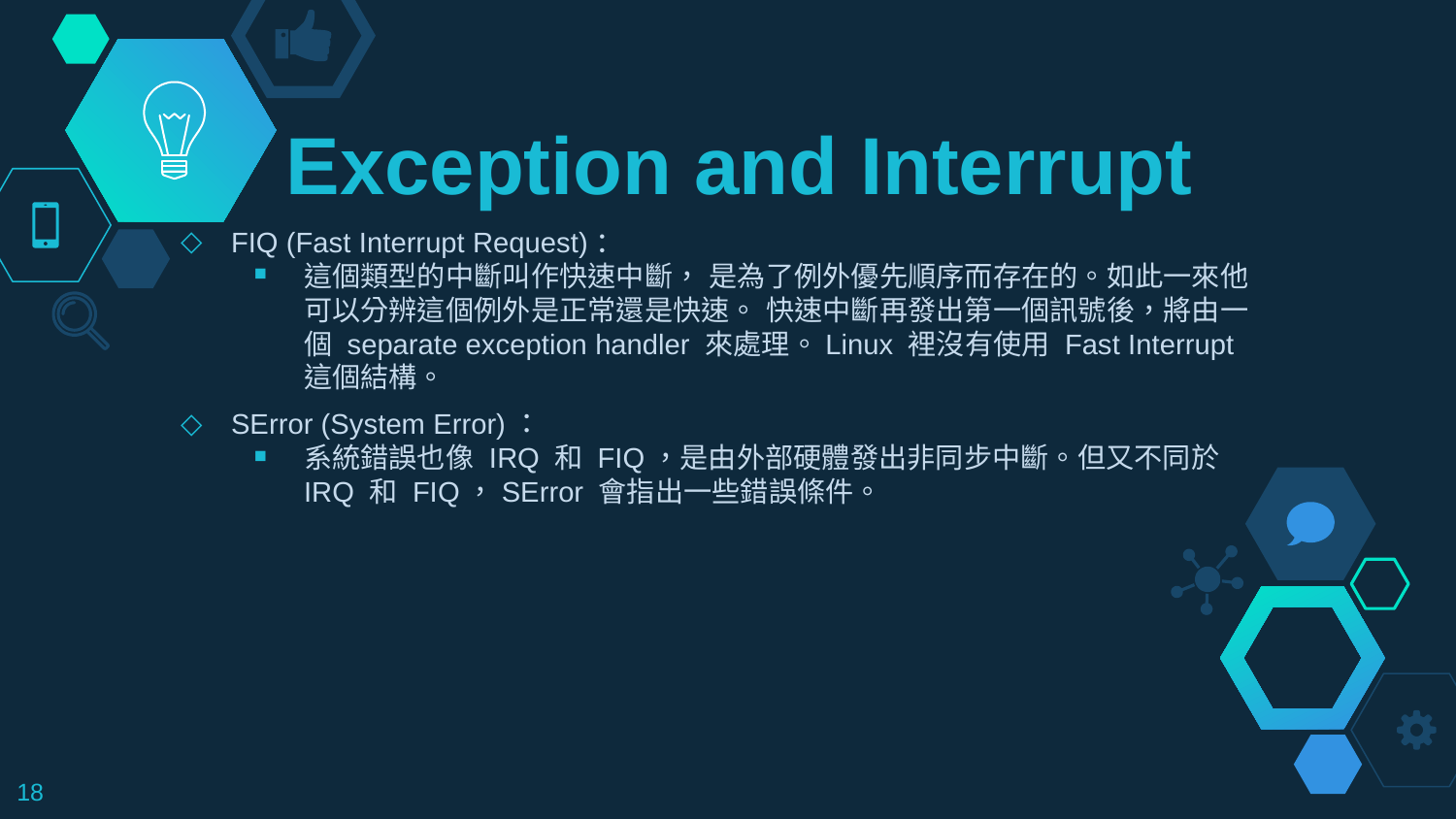

# Exception and Interrupt
FIQ (Fast Interrupt Request)：
這個類型的中斷叫作快速中斷， 是為了例外優先順序而存在的。如此一來他可以分辨這個例外是正常還是快速。 快速中斷再發出第一個訊號後，將由一個 separate exception handler 來處理。Linux 裡沒有使用 Fast Interrupt 這個結構。
SError (System Error)：
系統錯誤也像 IRQ 和 FIQ，是由外部硬體發出非同步中斷。但又不同於 IRQ 和 FIQ，SError 會指出一些錯誤條件。
18